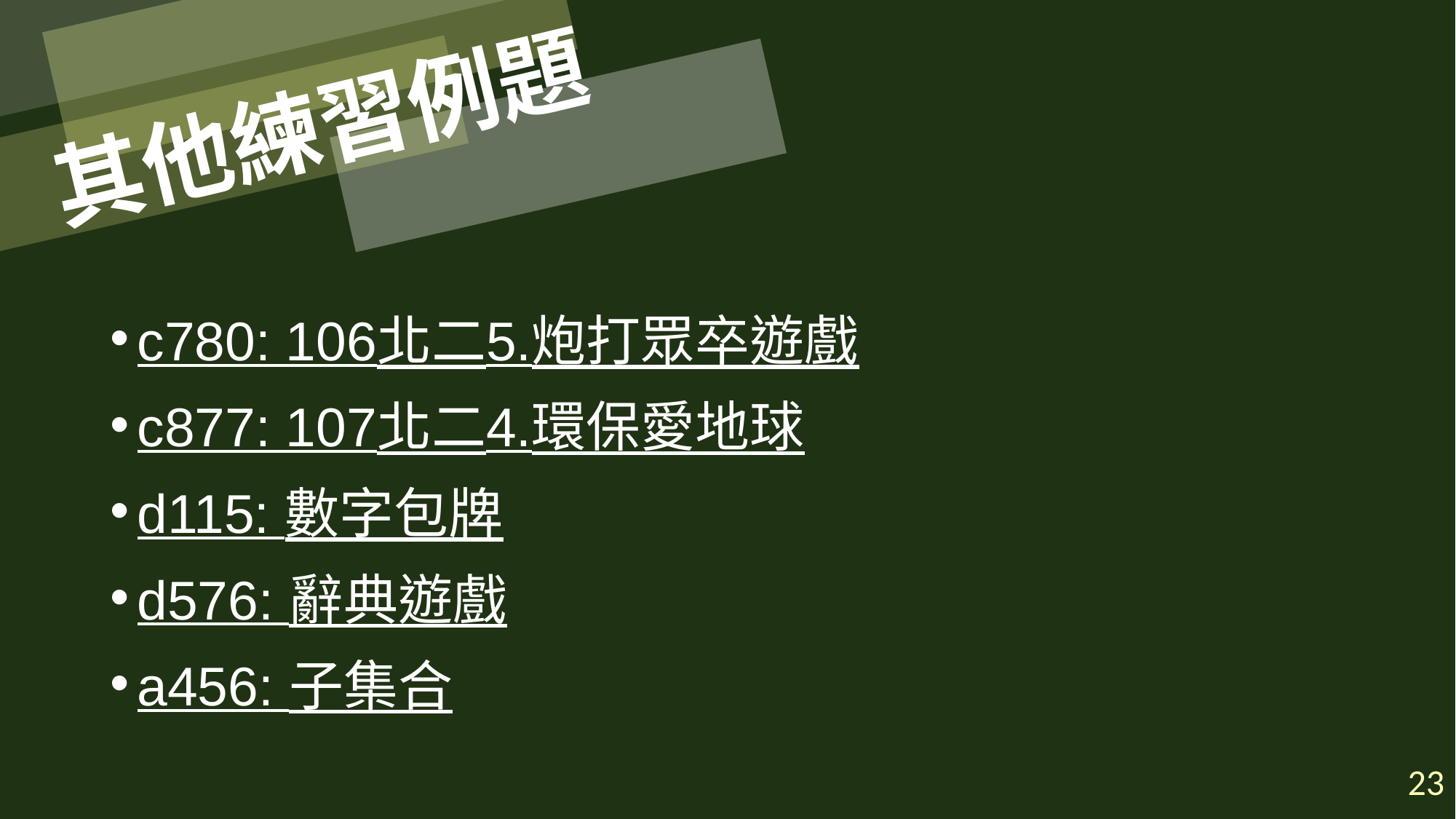

# 其他練習例題

c780: 106北二5.炮打眾卒遊戲
c877: 107北二4.環保愛地球
d115: 數字包牌
d576: 辭典遊戲
a456: 子集合

23